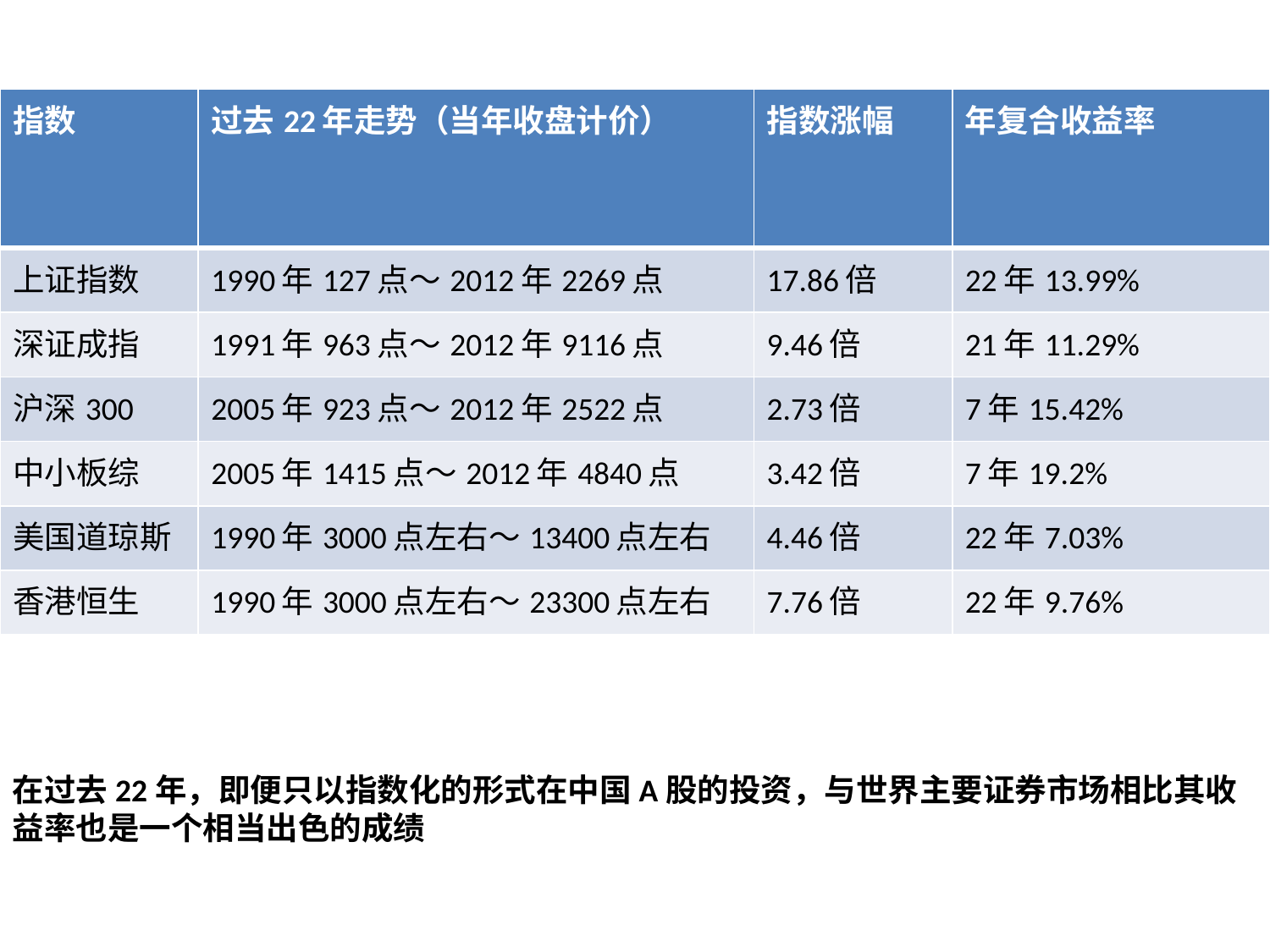

| 指数 | 过去22年走势（当年收盘计价） | 指数涨幅 | 年复合收益率 |
| --- | --- | --- | --- |
| 上证指数 | 1990年127点～2012年2269点 | 17.86倍 | 22年13.99% |
| 深证成指 | 1991年963点～2012年9116点 | 9.46倍 | 21年11.29% |
| 沪深300 | 2005年923点～2012年2522点 | 2.73倍 | 7年15.42% |
| 中小板综 | 2005年1415点～2012年4840点 | 3.42倍 | 7年19.2% |
| 美国道琼斯 | 1990年3000点左右～13400点左右 | 4.46倍 | 22年7.03% |
| 香港恒生 | 1990年3000点左右～23300点左右 | 7.76倍 | 22年9.76% |
在过去22年，即便只以指数化的形式在中国A股的投资，与世界主要证券市场相比其收益率也是一个相当出色的成绩